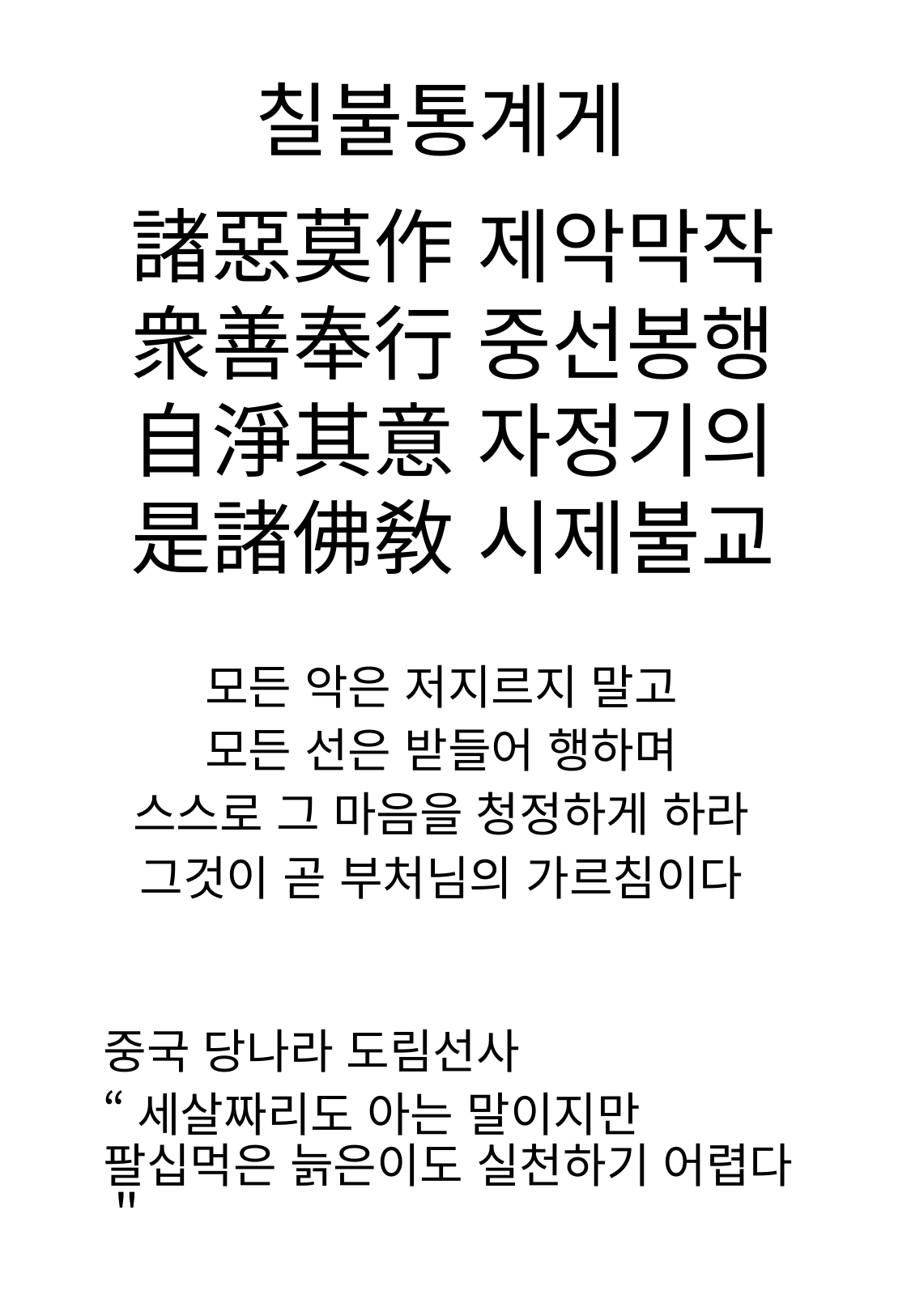

# 칠불통계게
諸惡莫作 제악막작
衆善奉行 중선봉행
自淨其意 자정기의
是諸佛敎 시제불교
모든 악은 저지르지 말고
모든 선은 받들어 행하며
스스로 그 마음을 청정하게 하라
그것이 곧 부처님의 가르침이다

중국 당나라 도림선사
“세살짜리도 아는 말이지만 팔십먹은 늙은이도 실천하기 어렵다＂